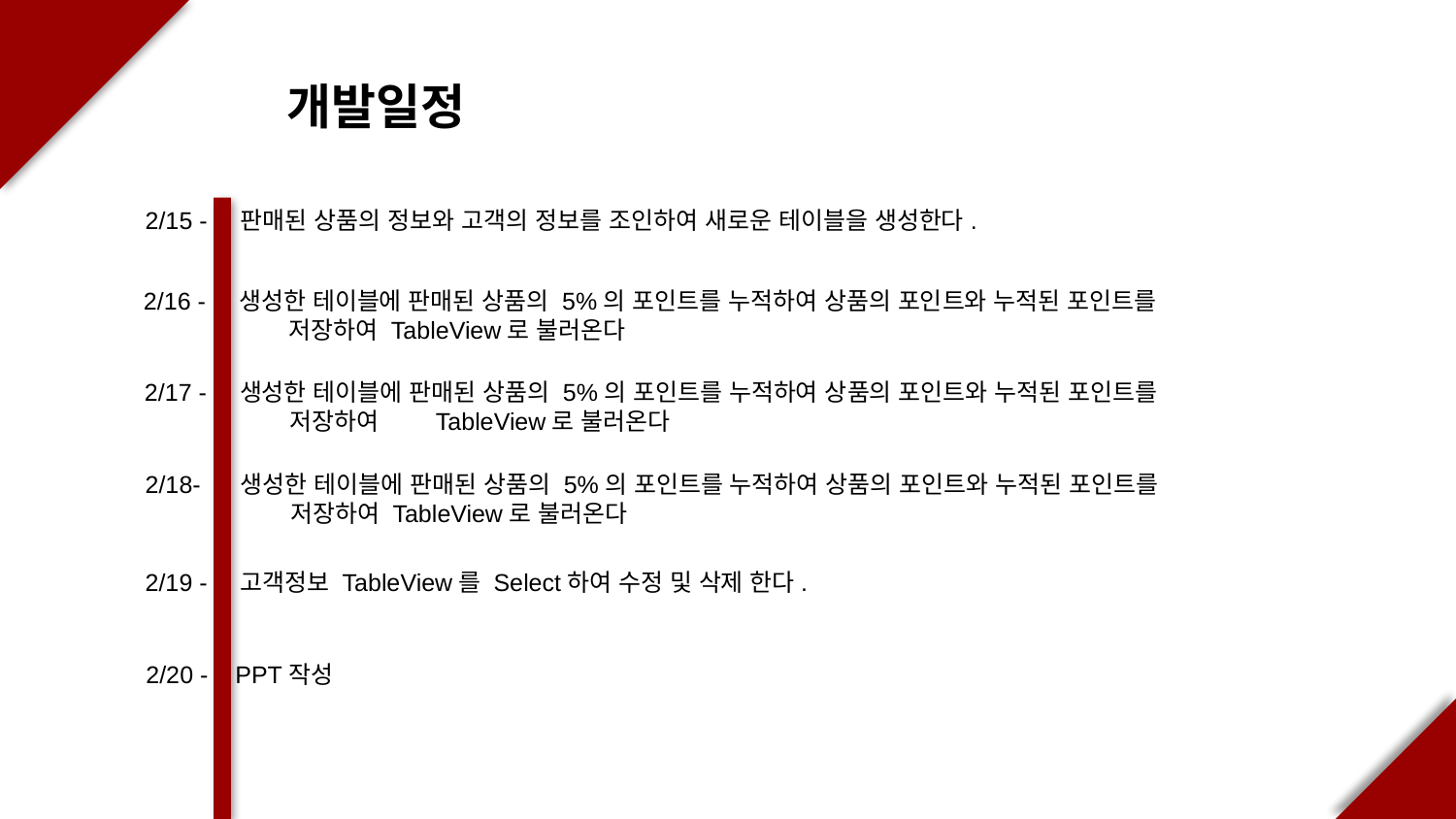

개발일정
2/15 -    판매된 상품의 정보와 고객의 정보를 조인하여 새로운 테이블을 생성한다.

2/16 -    생성한 테이블에 판매된 상품의 5%의 포인트를 누적하여 상품의 포인트와 누적된 포인트를 	저장하여 TableView로 불러온다
2/17 -    생성한 테이블에 판매된 상품의 5%의 포인트를 누적하여 상품의 포인트와 누적된 포인트를 	저장하여 	TableView로 불러온다
2/18-     생성한 테이블에 판매된 상품의 5%의 포인트를 누적하여 상품의 포인트와 누적된 포인트를 	저장하여 TableView로 불러온다
2/19 -    고객정보 TableView를 Select하여 수정 및 삭제 한다.
2/20 -    PPT작성